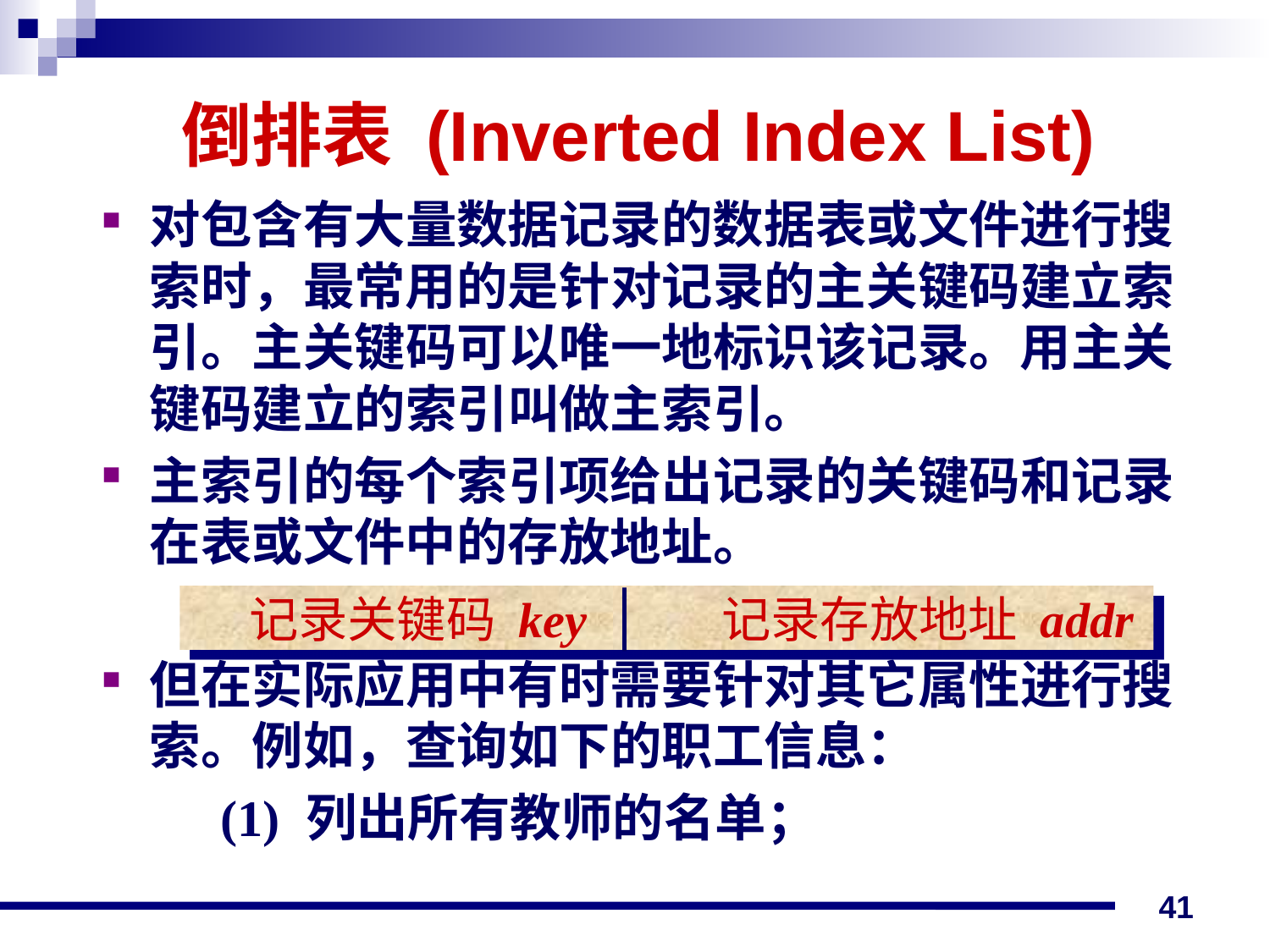

# 倒排表 (Inverted Index List)
对包含有大量数据记录的数据表或文件进行搜索时，最常用的是针对记录的主关键码建立索引。主关键码可以唯一地标识该记录。用主关键码建立的索引叫做主索引。
主索引的每个索引项给出记录的关键码和记录在表或文件中的存放地址。

但在实际应用中有时需要针对其它属性进行搜索。例如，查询如下的职工信息：
	     (1) 列出所有教师的名单；
    记录关键码 key          记录存放地址 addr

41